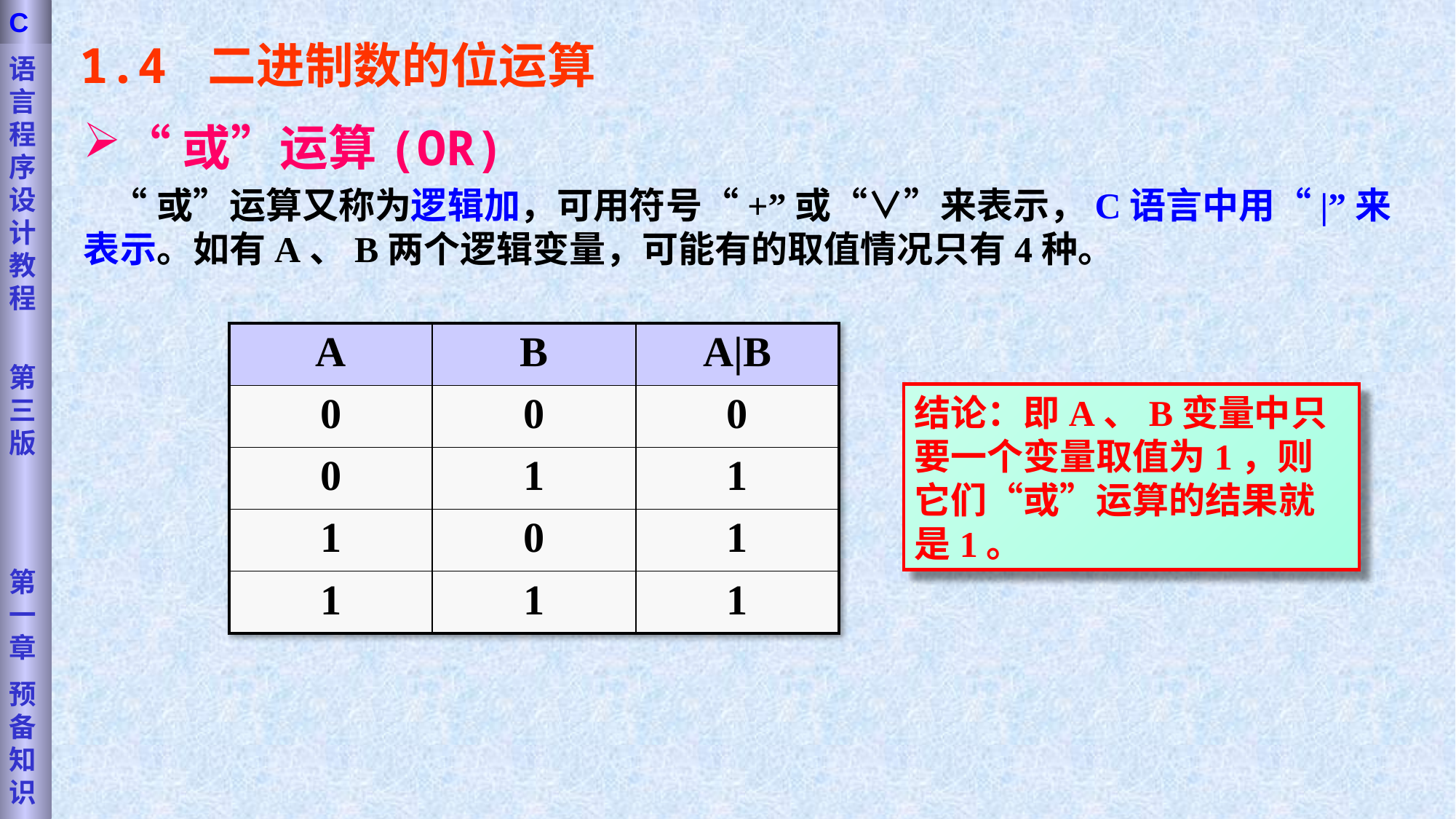

语言程序设计教程
第三版

第一章
预备知识
C
1.4 二进制数的位运算
“或”运算(OR)
    “或”运算又称为逻辑加，可用符号“+”或“∨”来表示，C语言中用“|”来表示。如有A、B两个逻辑变量，可能有的取值情况只有4种。

| A | B | A|B |
| --- | --- | --- |
| 0 | 0 | 0 |
| 0 | 1 | 1 |
| 1 | 0 | 1 |
| 1 | 1 | 1 |
结论：即A、B变量中只要一个变量取值为1，则它们“或”运算的结果就是1。